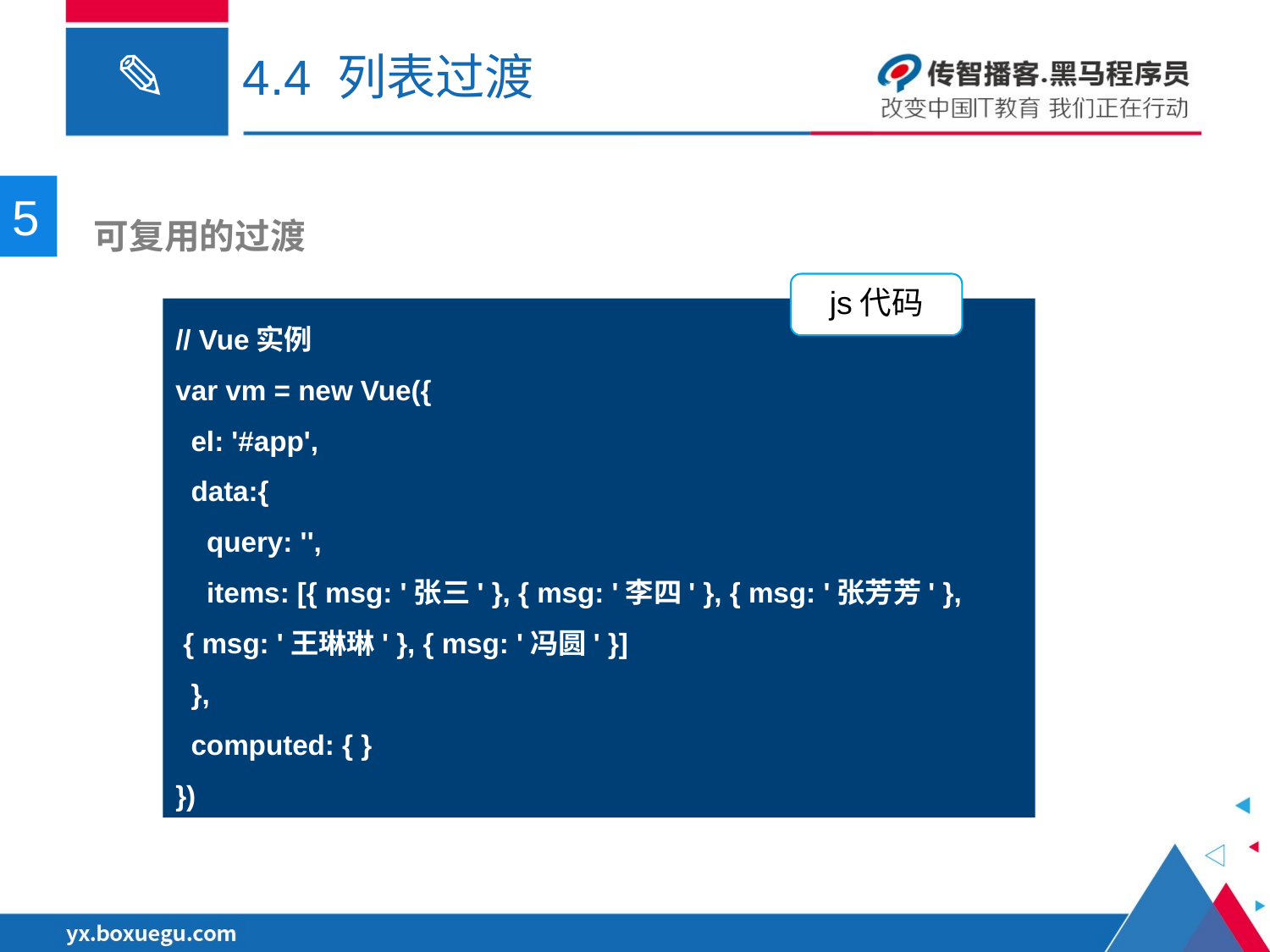

# 4.4 列表过渡

5
  可复用的过渡
js代码
// Vue实例
var vm = new Vue({
  el: '#app',
  data:{
    query: '',
    items: [{ msg: '张三' }, { msg: '李四' }, { msg: '张芳芳' },
 { msg: '王琳琳' }, { msg: '冯圆' }]
  },
  computed: { }
})